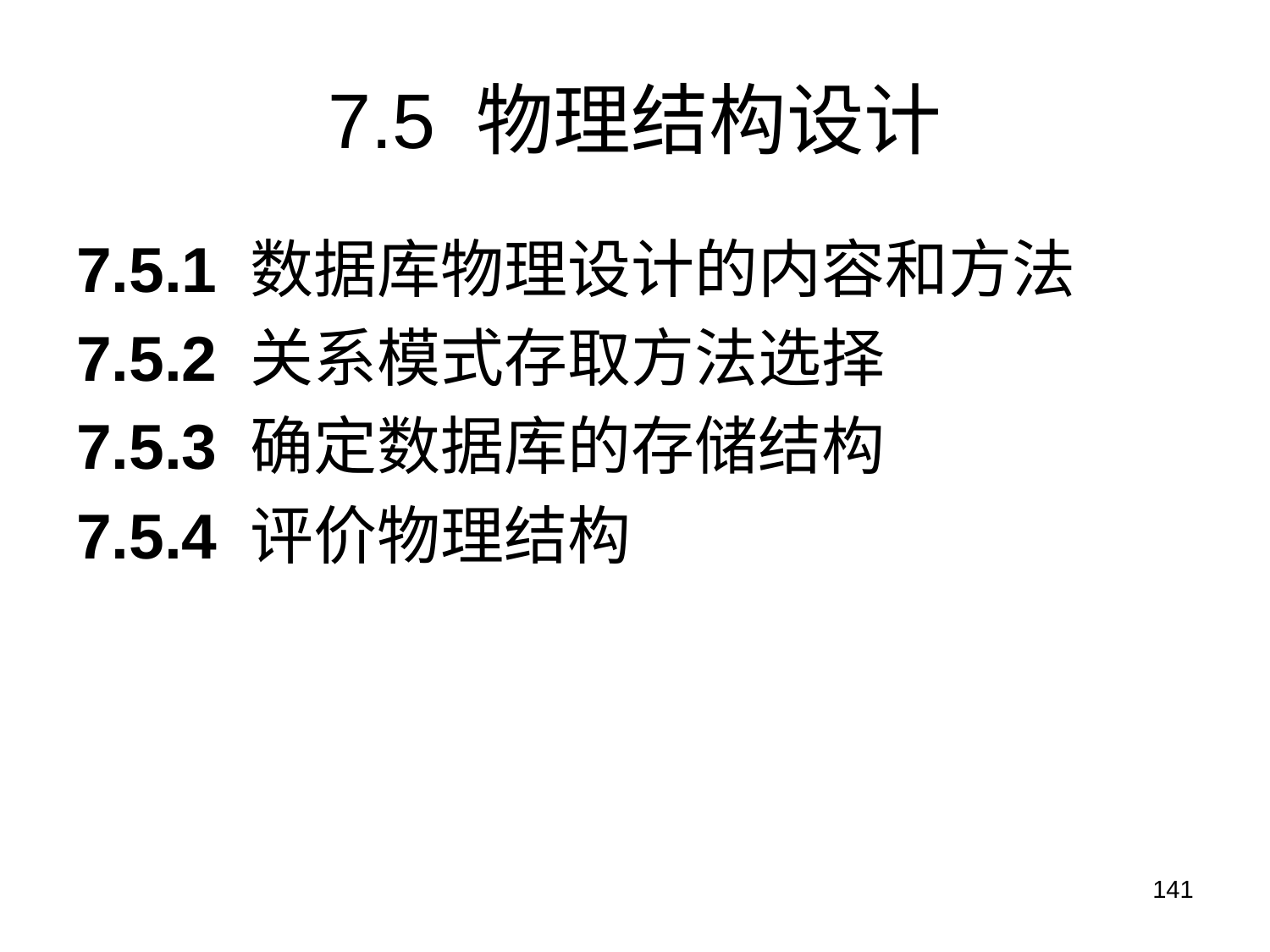

# 7.5 物理结构设计
7.5.1 数据库物理设计的内容和方法
7.5.2 关系模式存取方法选择
7.5.3 确定数据库的存储结构
7.5.4 评价物理结构

141